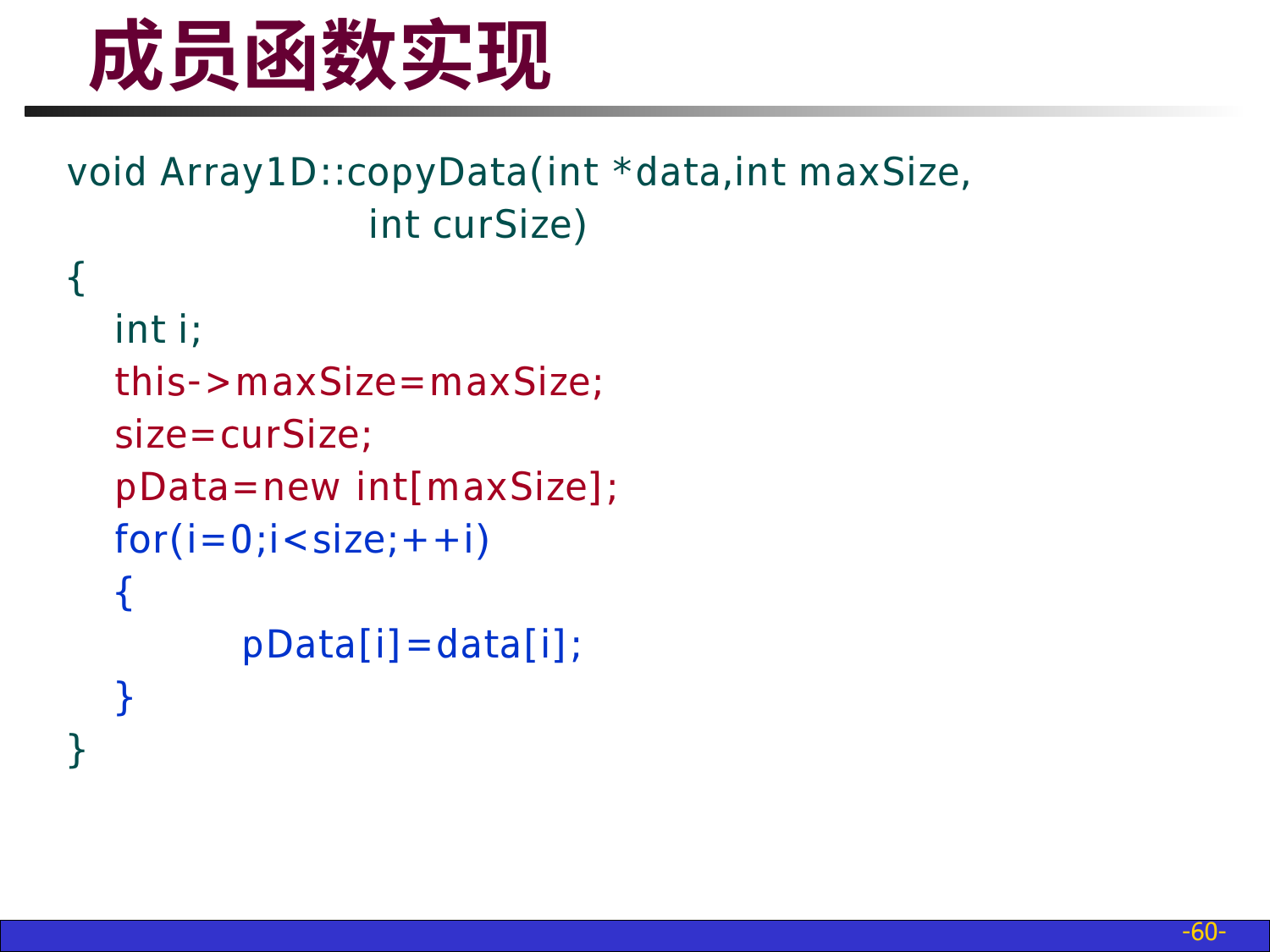

# 成员函数实现
void Array1D::copyData(int *data,int maxSize,
			int curSize)
{
	int i;
	this->maxSize=maxSize;
	size=curSize;
	pData=new int[maxSize];
	for(i=0;i<size;++i)
	{
		pData[i]=data[i];
	}
}
-60-